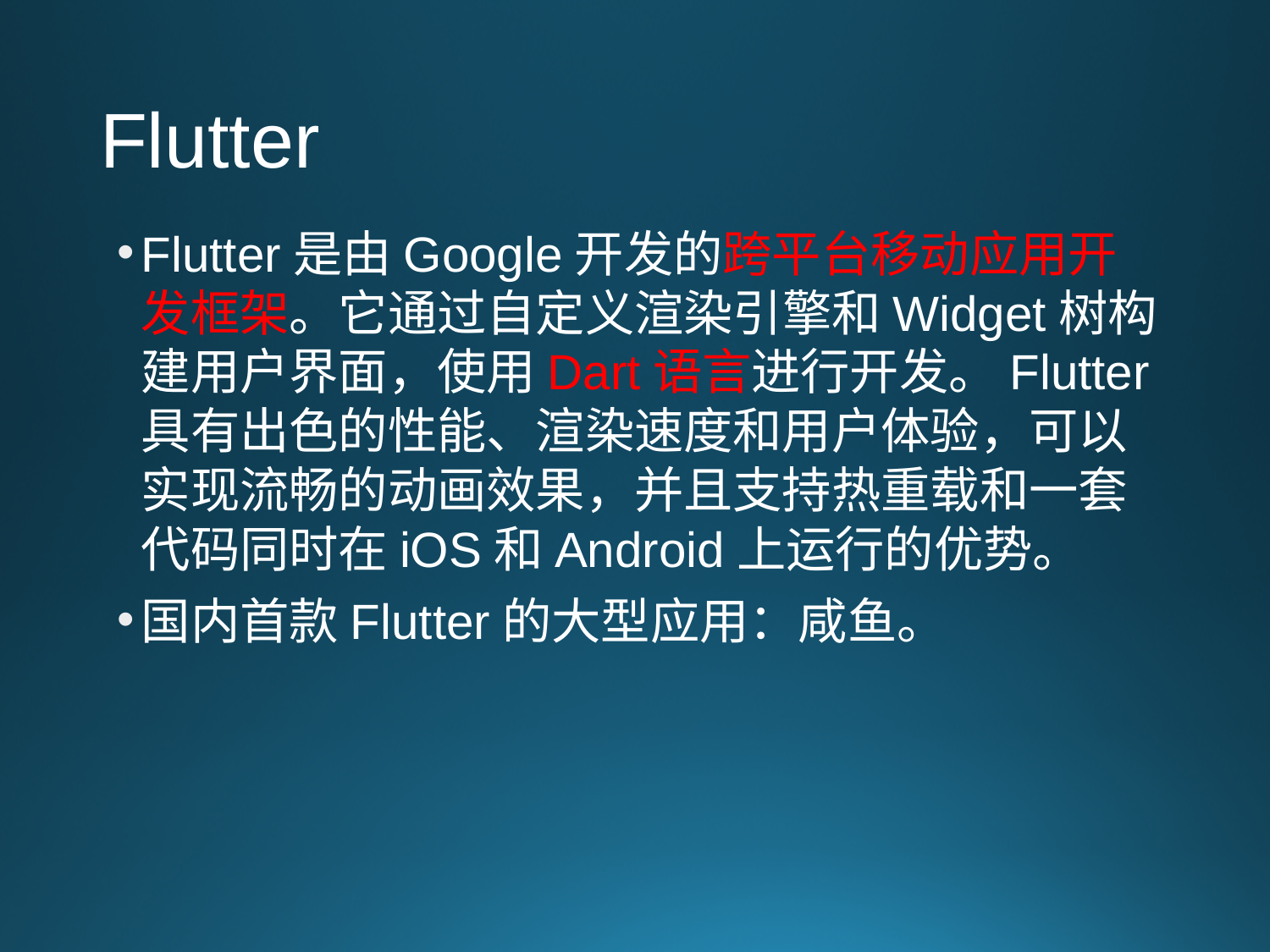

# Flutter
Flutter是由Google开发的跨平台移动应用开发框架。它通过自定义渲染引擎和Widget树构建用户界面，使用Dart语言进行开发。Flutter具有出色的性能、渲染速度和用户体验，可以实现流畅的动画效果，并且支持热重载和一套代码同时在iOS和Android上运行的优势。
国内首款Flutter的大型应用：咸鱼。